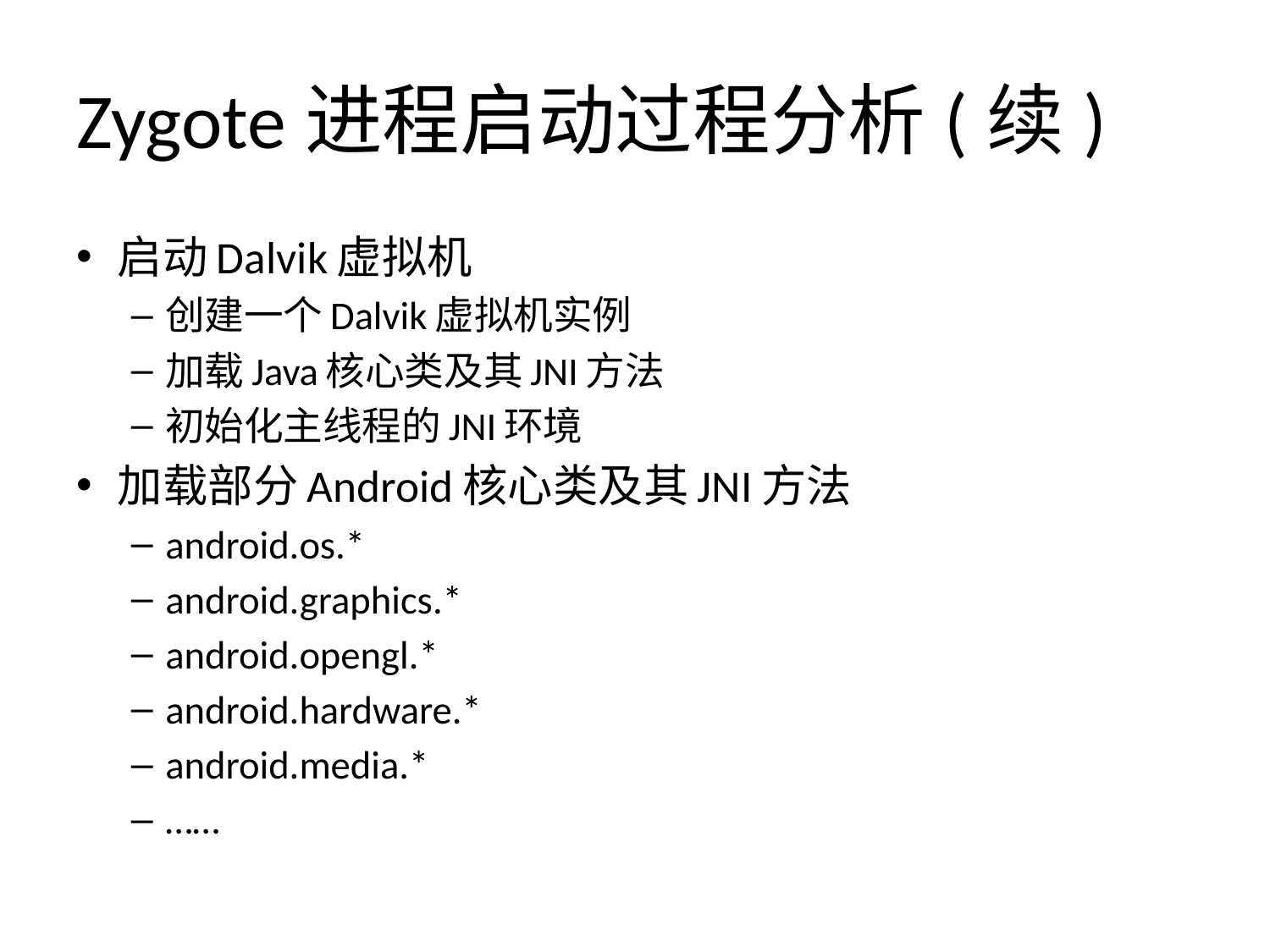

# Zygote进程启动过程分析(续)
启动Dalvik虚拟机
创建一个Dalvik虚拟机实例
加载Java核心类及其JNI方法
初始化主线程的JNI环境
加载部分Android核心类及其JNI方法
android.os.*
android.graphics.*
android.opengl.*
android.hardware.*
android.media.*
……